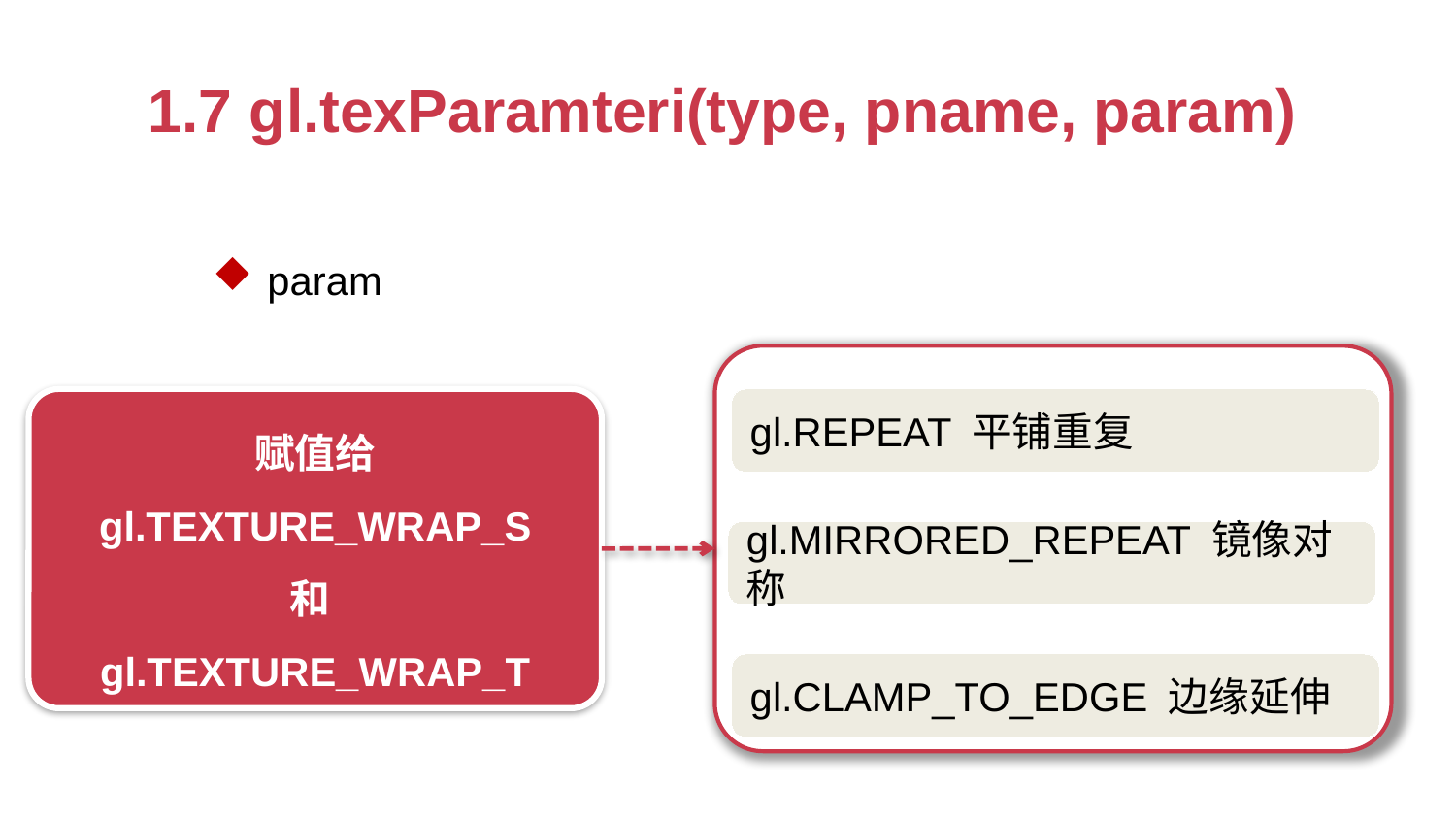

1.7 gl.texParamteri(type, pname, param)
param

赋值给 gl.TEXTURE_WRAP_S
和
gl.TEXTURE_WRAP_T
gl.REPEAT 平铺重复
gl.MIRRORED_REPEAT 镜像对称
gl.CLAMP_TO_EDGE 边缘延伸